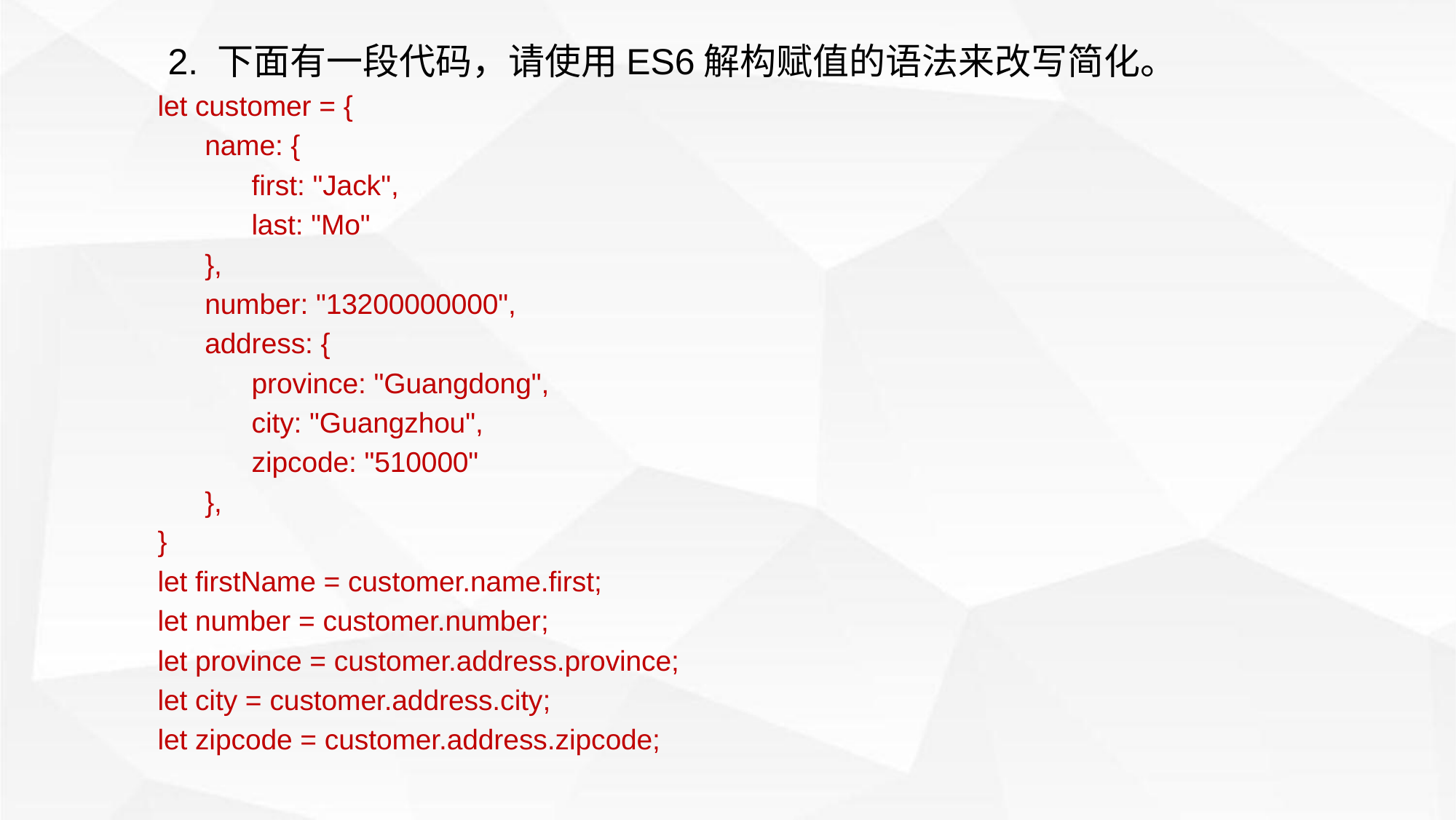

2. 下面有一段代码，请使用ES6解构赋值的语法来改写简化。
let customer = {
      name: {
            first: "Jack",
            last: "Mo"
      },
      number: "13200000000",
      address: {
            province: "Guangdong",
            city: "Guangzhou",
            zipcode: "510000"
      },
}
let firstName = customer.name.first;
let number = customer.number;
let province = customer.address.province;
let city = customer.address.city;
let zipcode = customer.address.zipcode;